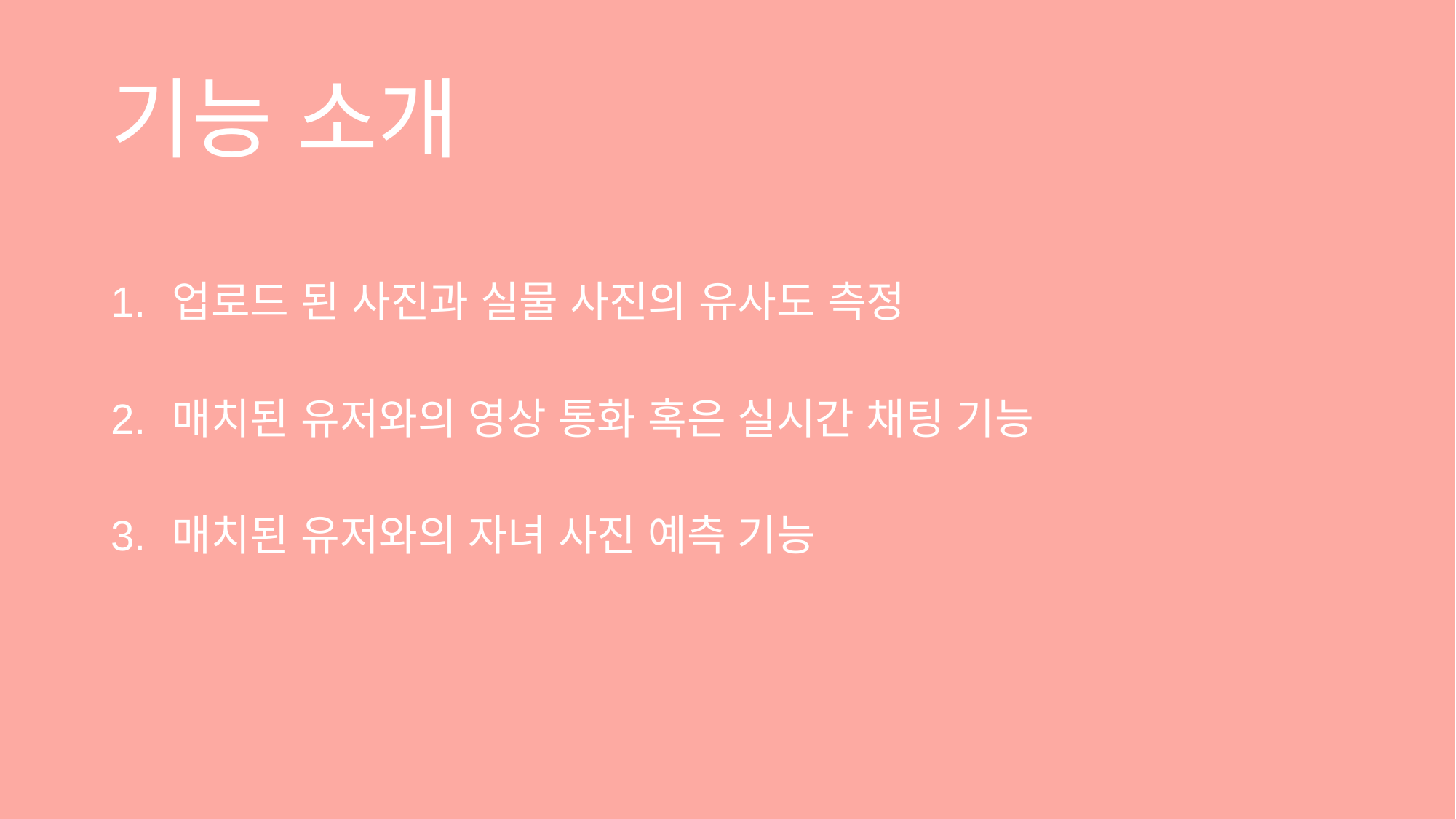

# 기능 소개
업로드 된 사진과 실물 사진의 유사도 측정
매치된 유저와의 영상 통화 혹은 실시간 채팅 기능
매치된 유저와의 자녀 사진 예측 기능